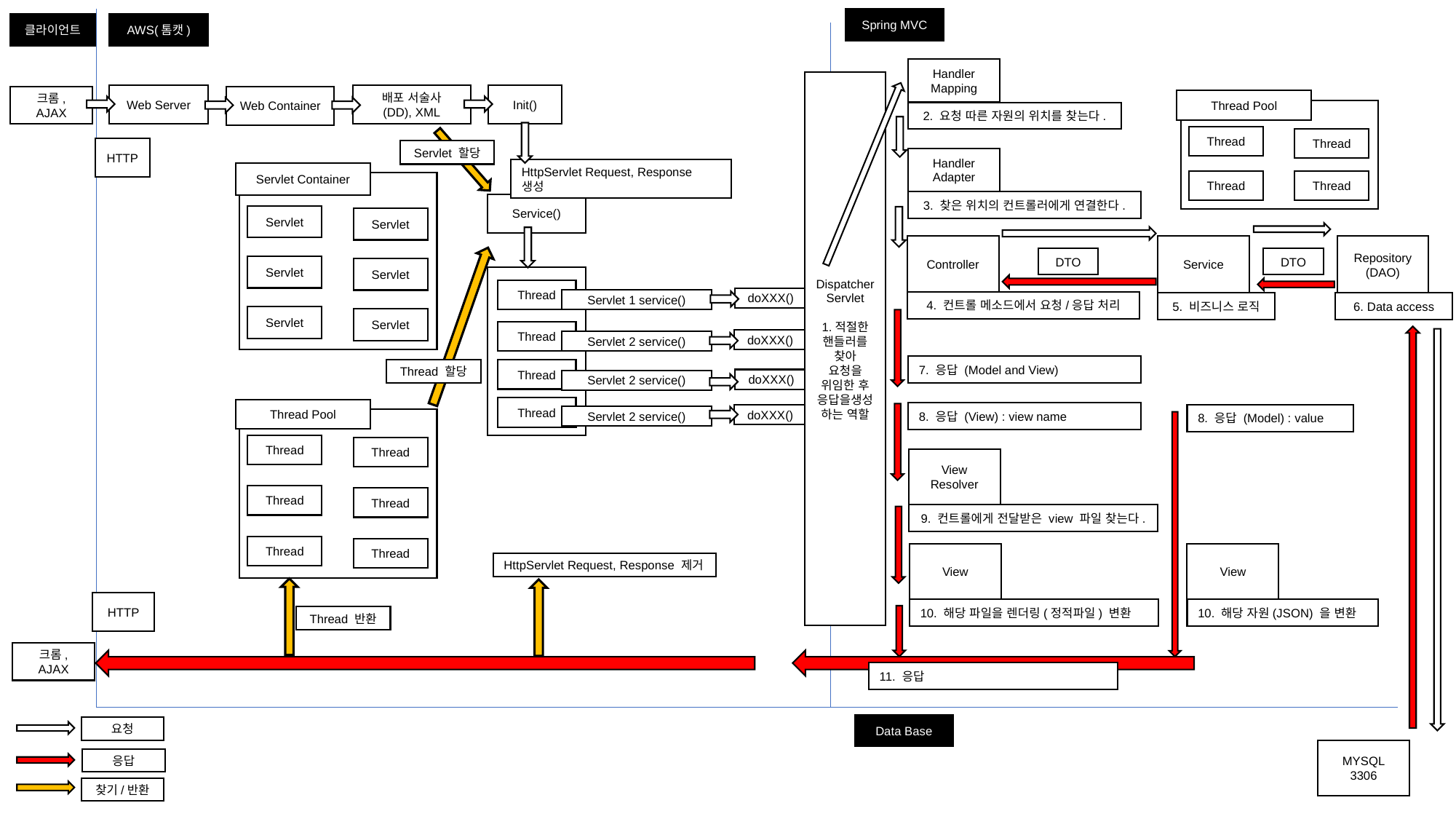

Spring MVC
클라이언트
AWS(톰캣)
Handler Mapping
Dispatcher
Servlet

1.적절한 핸들러를 찾아 요청을 위임한 후 응답을생성하는 역할
Init()
Web Server
배포 서술사
(DD), XML
크롬, AJAX
Web Container
Thread Pool

2. 요청 따른 자원의 위치를 찾는다.
Thread
Thread

HTTP
Servlet 할당
Handler
Adapter

HttpServlet Request, Response 생성
Servlet Container

Thread
Thread

3. 찾은 위치의 컨트롤러에게 연결한다.
Service()
Servlet
Servlet

Controller
Service
Repository
(DAO)

DTO
DTO
DTO
Servlet
Servlet

Thread
doXXX()
Servlet 1 service()

4. 컨트롤 메소드에서 요청/응답 처리
5. 비즈니스 로직
6. Data access
Servlet
Servlet

Thread
doXXX()
Servlet 2 service()

7. 응답 (Model and View)
Thread 할당
Thread
doXXX()
Servlet 2 service()

Thread
Thread Pool
8. 응답 (View) : view name
doXXX()
8. 응답 (Model) : value
Servlet 2 service()

Thread

Thread
View
Resolver
Thread
Thread
9. 컨트롤에게 전달받은 view 파일 찾는다.

Thread
Thread

View
View
HttpServlet Request, Response 제거
HTTP
10. 해당 자원(JSON) 을 변환
10. 해당 파일을 렌더링(정적파일) 변환
Thread 반환

크롬, AJAX

11. 응답
Data Base
요청

MYSQL
3306
응답

찾기/반환